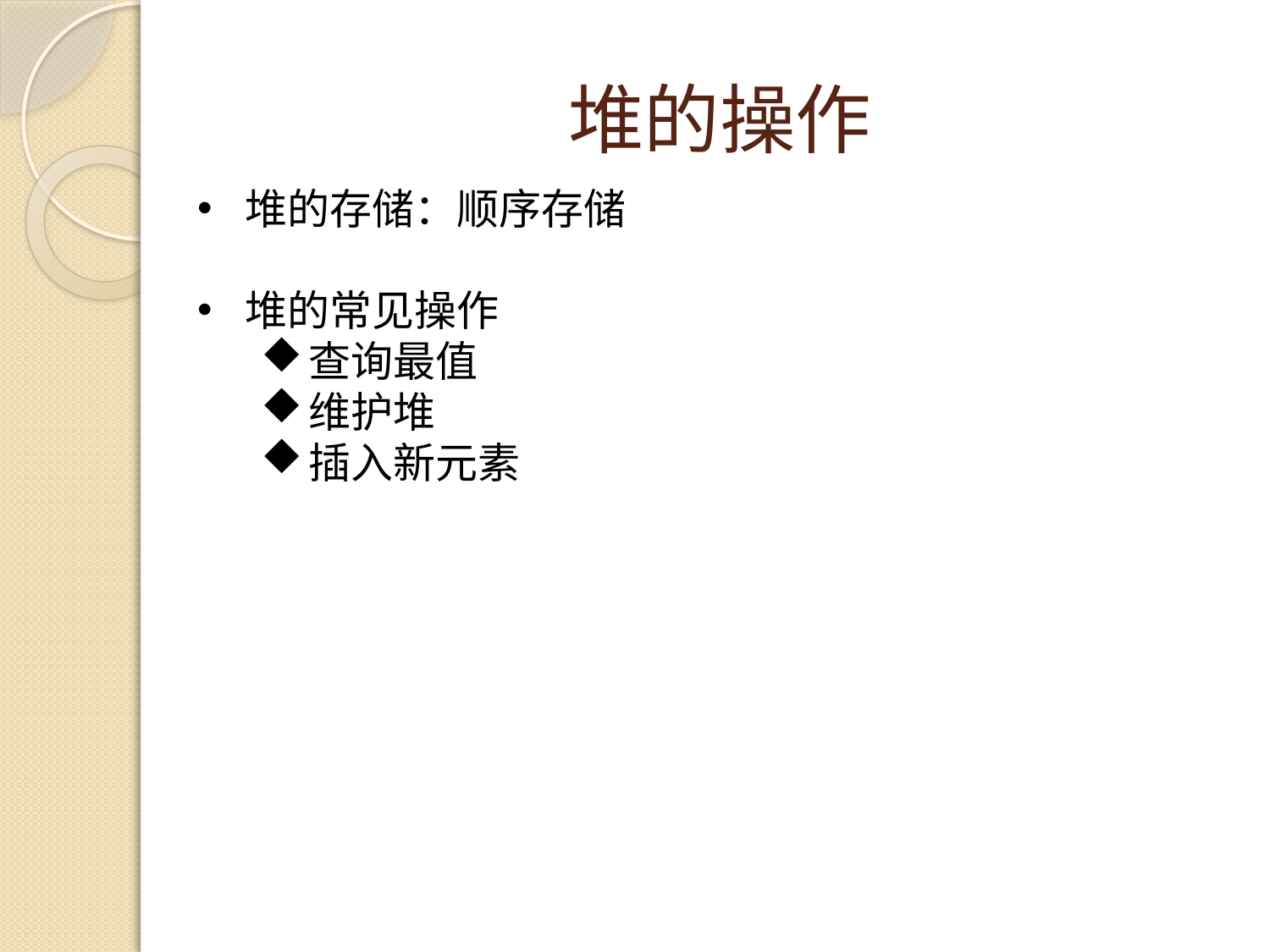

# 堆的操作
堆的存储：顺序存储

堆的常见操作
查询最值
维护堆
插入新元素